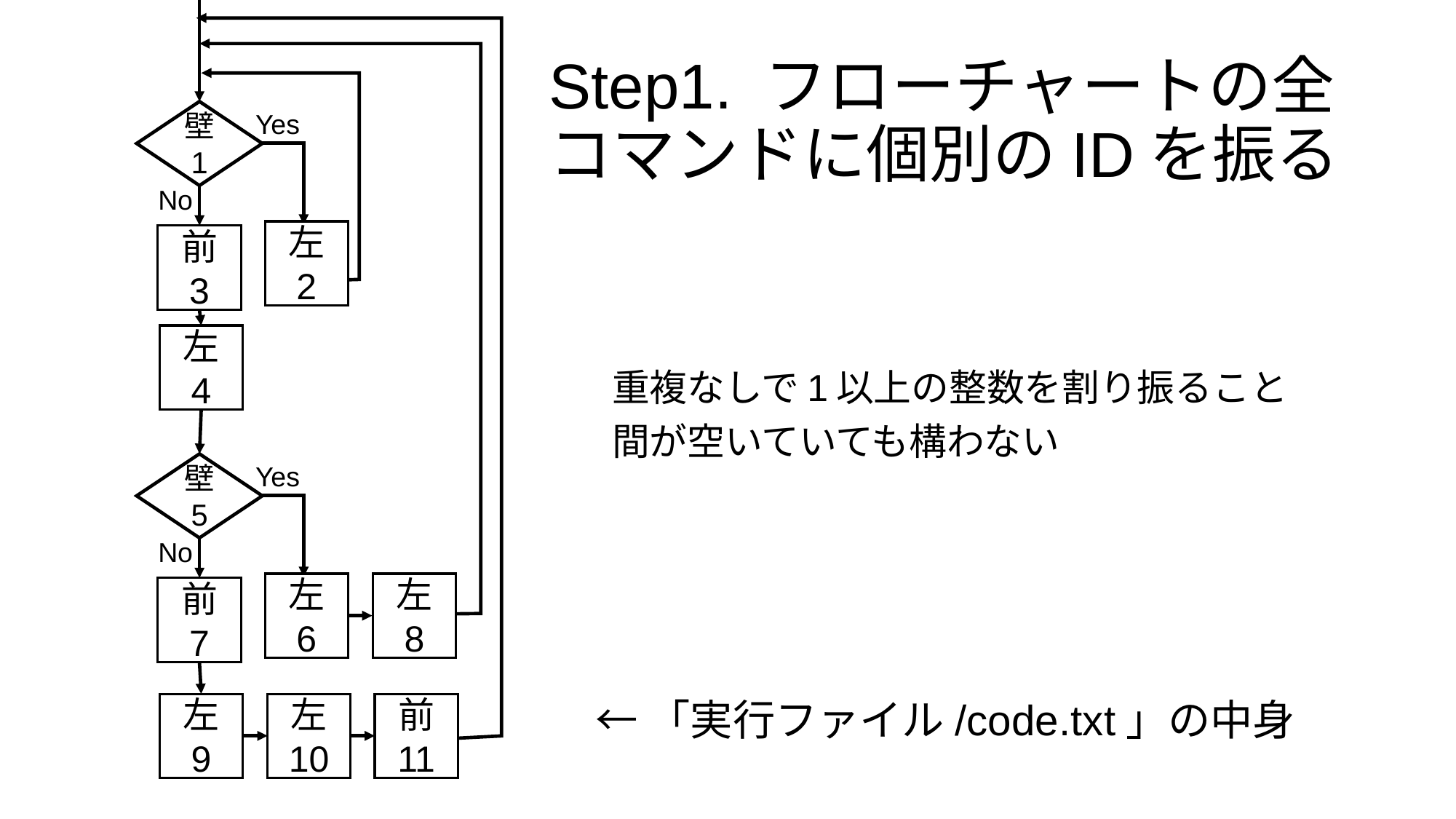

# Step1. フローチャートの全コマンドに個別のIDを振る

壁
1
Yes

No
左
2
前
3
左
4
重複なしで1以上の整数を割り振ること
間が空いていても構わない
壁
5
Yes

No
左
6
左
8
前
7
左
9
左
10
前
11
←「実行ファイル/code.txt」の中身